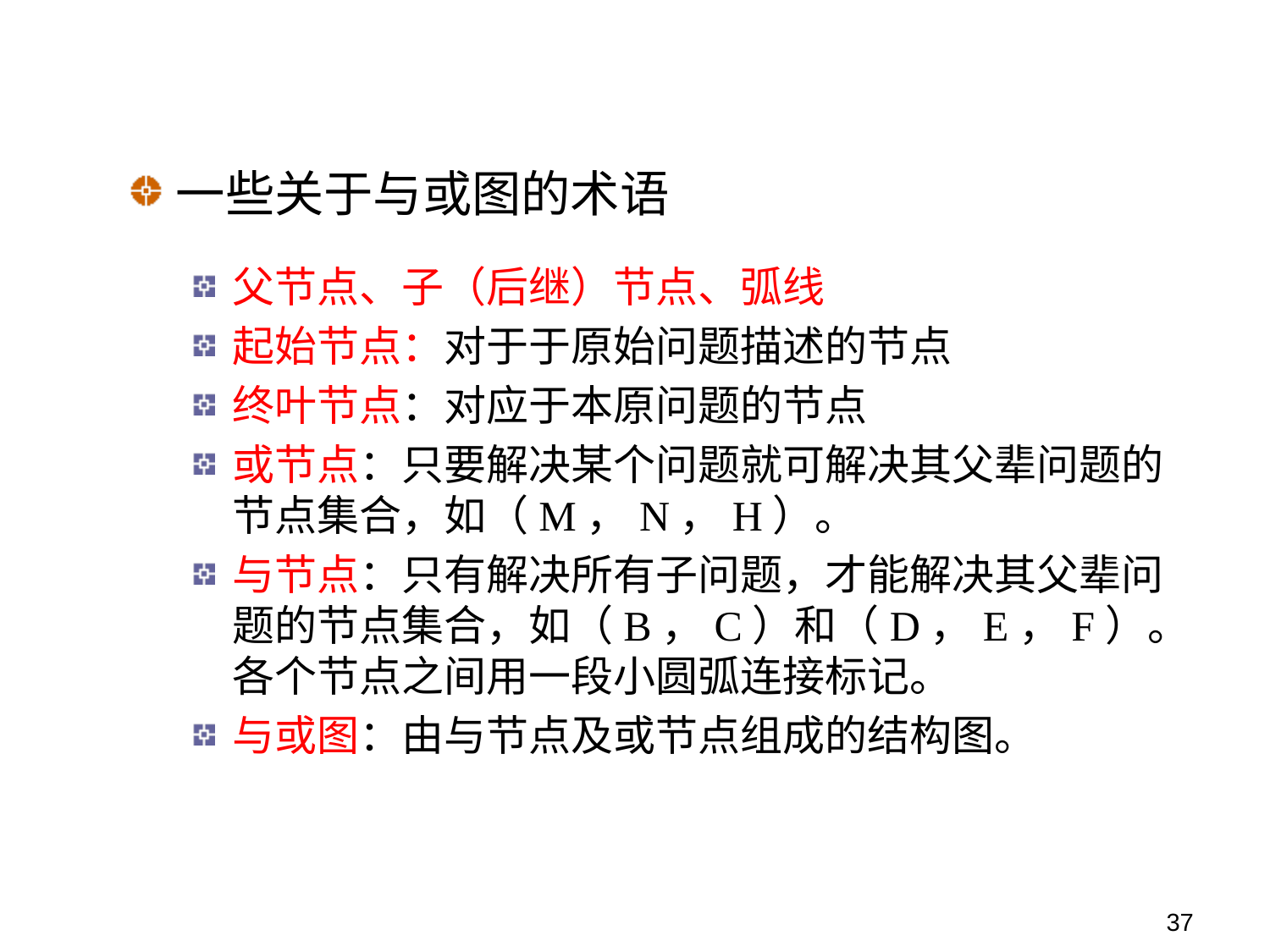

一些关于与或图的术语
父节点、子（后继）节点、弧线
起始节点：对于于原始问题描述的节点
终叶节点：对应于本原问题的节点
或节点：只要解决某个问题就可解决其父辈问题的节点集合，如（M，N，H）。
与节点：只有解决所有子问题，才能解决其父辈问题的节点集合，如（B，C）和（D，E，F）。各个节点之间用一段小圆弧连接标记。
与或图：由与节点及或节点组成的结构图。
37